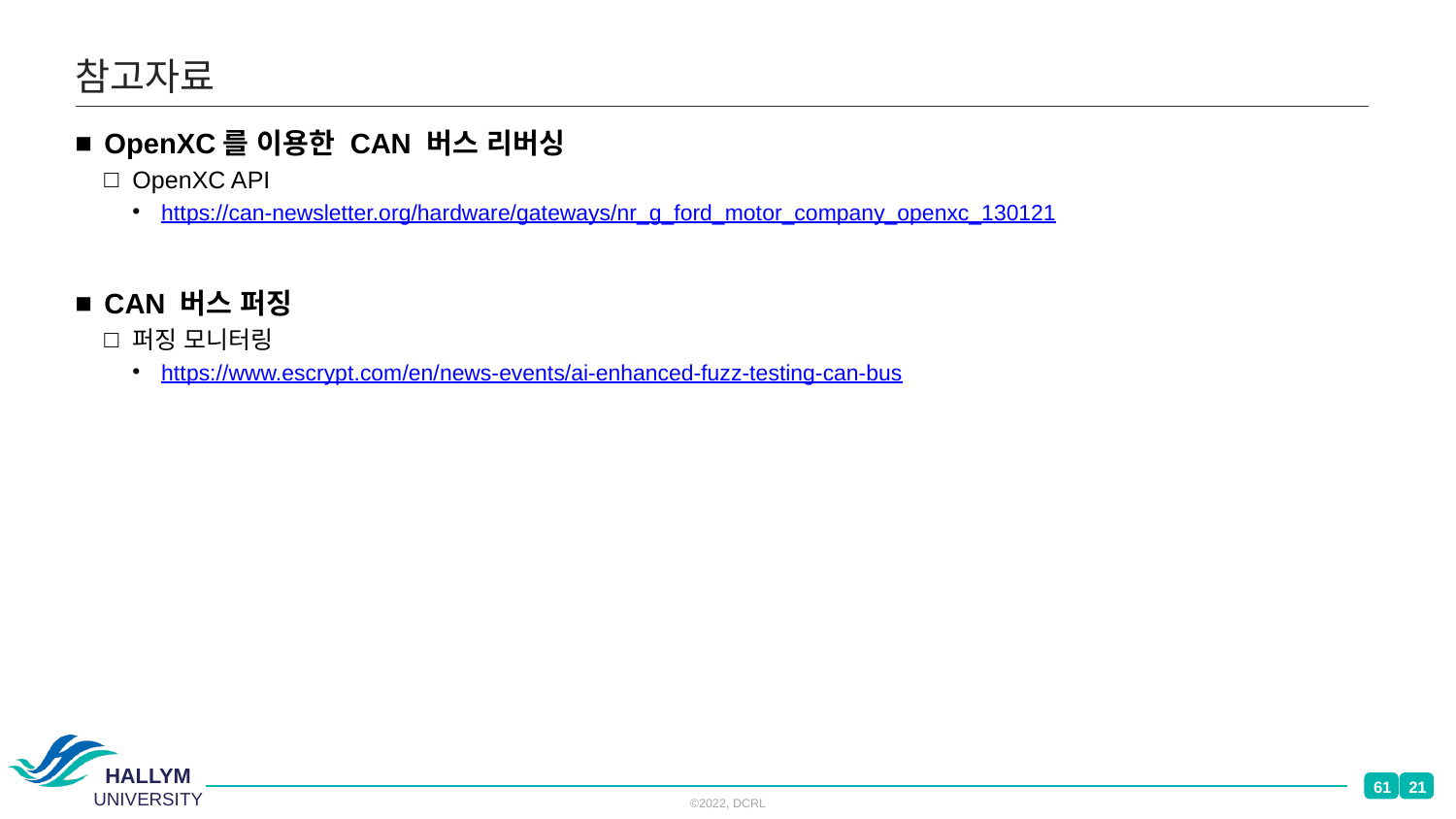

# 참고자료
OpenXC를 이용한 CAN 버스 리버싱
OpenXC API
https://can-newsletter.org/hardware/gateways/nr_g_ford_motor_company_openxc_130121

CAN 버스 퍼징
퍼징 모니터링
https://www.escrypt.com/en/news-events/ai-enhanced-fuzz-testing-can-bus